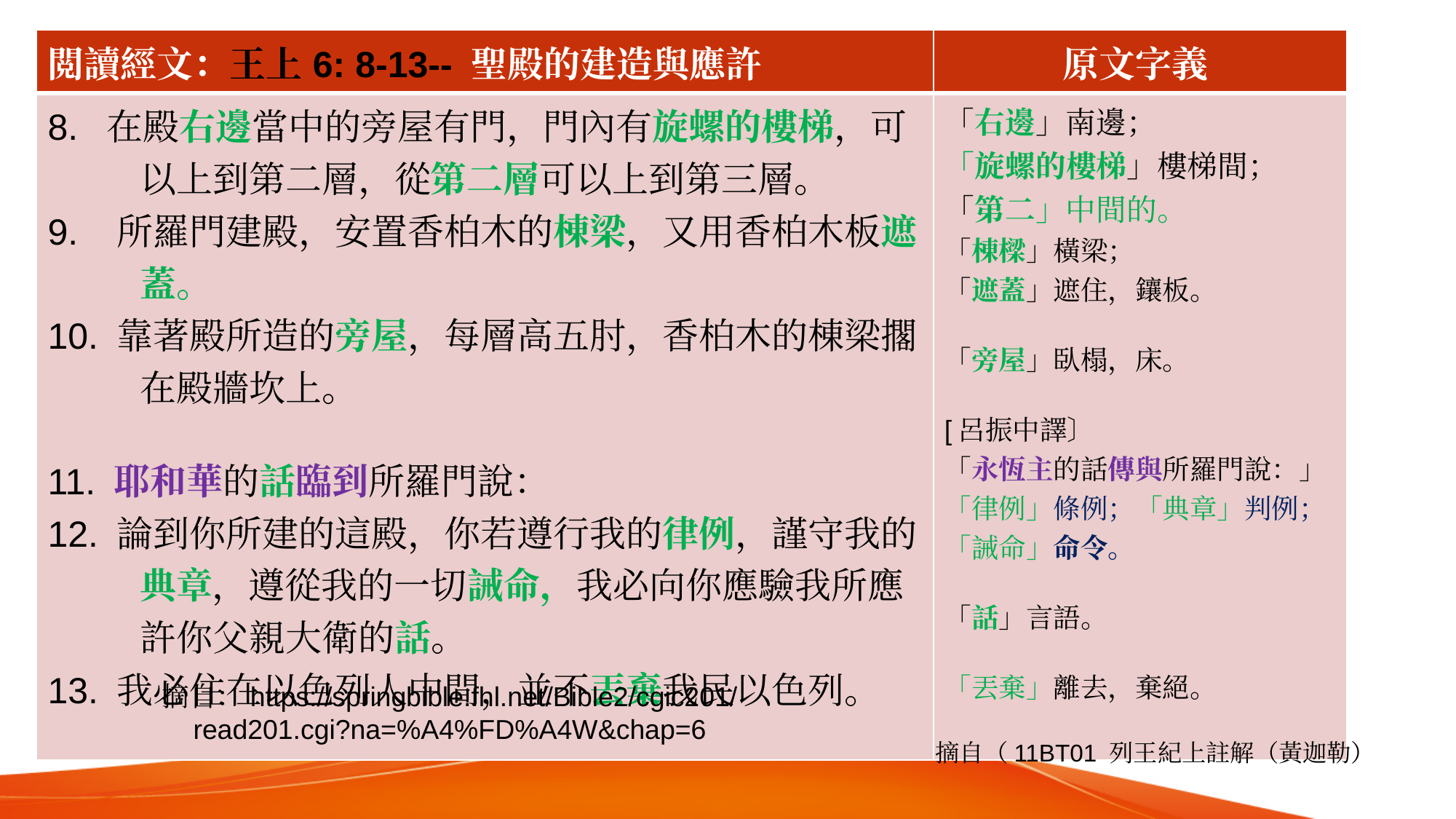

| 閲讀經文：王上6: 8-13-- 聖殿的建造與應許 | 原文字義 |
| --- | --- |
| 8. 在殿右邊當中的旁屋有門，門內有旋螺的樓梯，可以上到第二層，從第二層可以上到第三層。 9. 所羅門建殿，安置香柏木的棟梁，又用香柏木板遮蓋。 10. 靠著殿所造的旁屋，每層高五肘，香柏木的棟梁擱在殿牆坎上。 11. 耶和華的話臨到所羅門說： 12. 論到你所建的這殿，你若遵行我的律例，謹守我的典章，遵從我的一切誡命，我必向你應驗我所應許你父親大衛的話。 13. 我必住在以色列人中間，並不丟棄我民以色列。 | 「右邊」南邊； 「旋螺的樓梯」樓梯間；「第二」中間的。 「棟樑」橫梁； 「遮蓋」遮住，鑲板。 「旁屋」臥榻，床。 [呂振中譯〕 「永恆主的話傳與所羅門說：」 「律例」條例；「典章」判例；「誡命」命令。 「話」言語。 「丟棄」離去，棄絕。 |
摘自：https://springbible.fhl.net/Bible2/cgic201/read201.cgi?na=%A4%FD%A4W&chap=6
摘自（11BT01 列王紀上註解（黃迦勒）